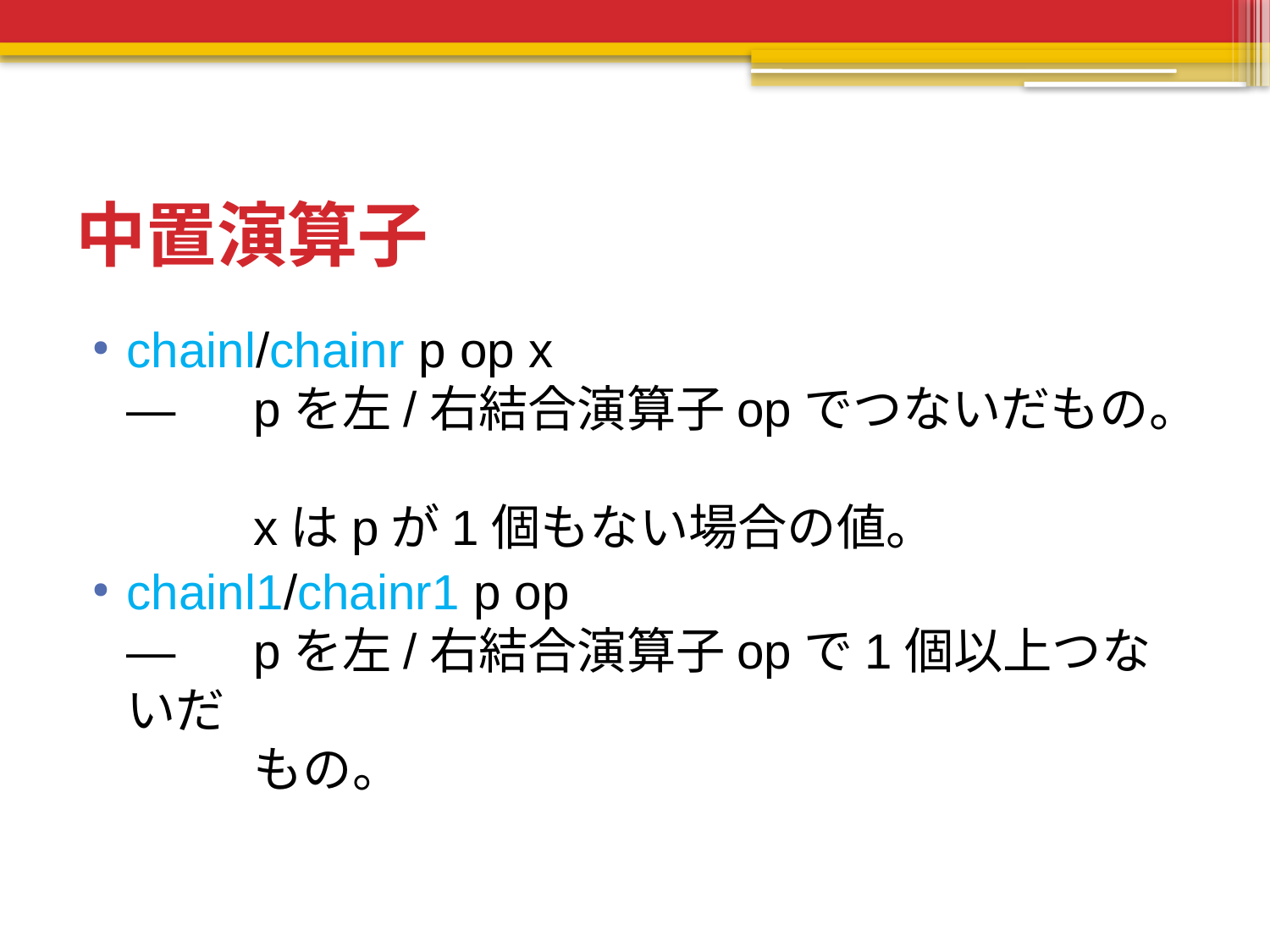

# 中置演算子
chainl/chainr p op x
―	pを左/右結合演算子opでつないだもの。
	xはpが1個もない場合の値。
chainl1/chainr1 p op
―	pを左/右結合演算子opで1個以上つないだ
	もの。